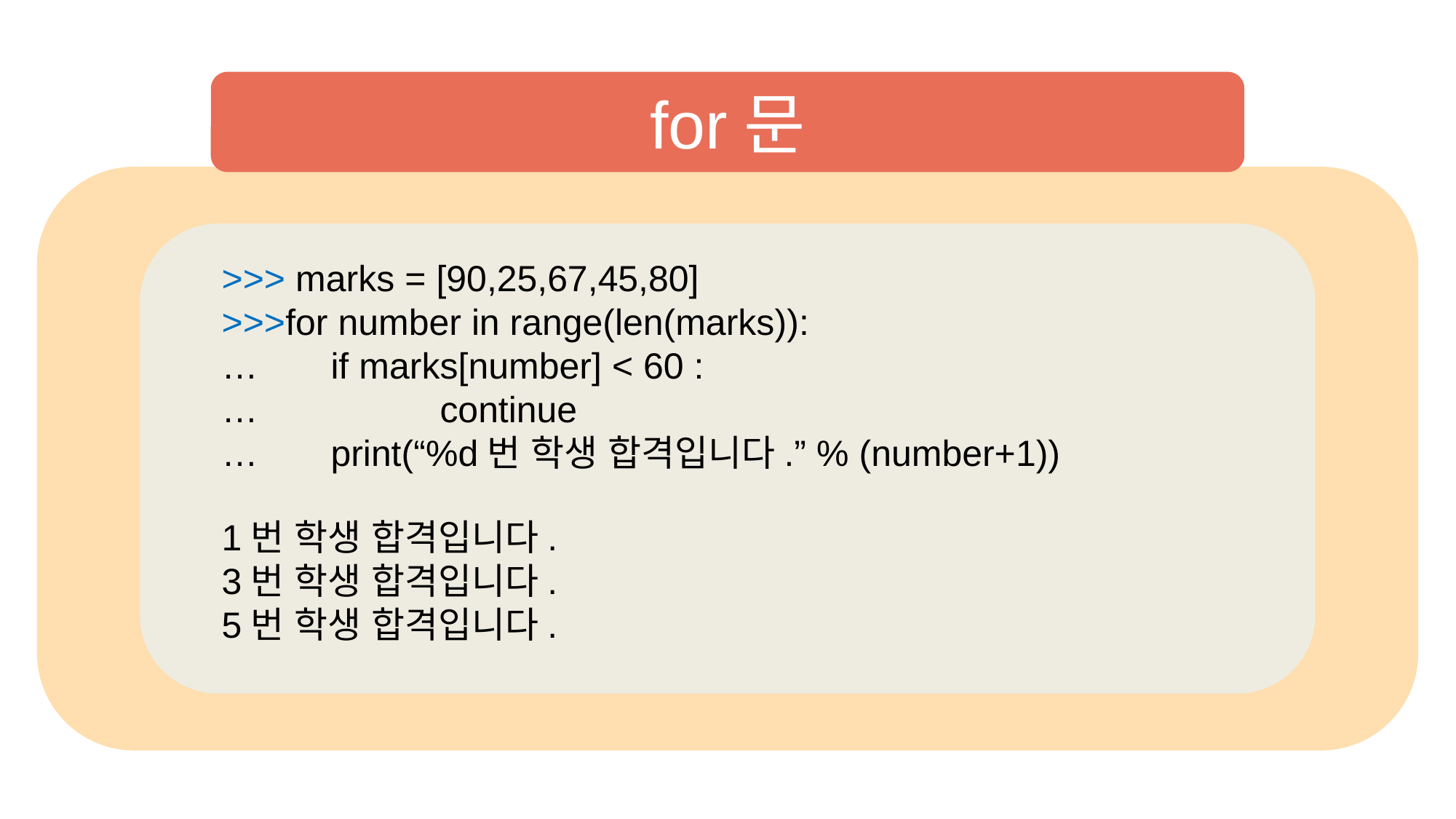

for문

>>> marks = [90,25,67,45,80]
>>>for number in range(len(marks)):
…	if marks[number] < 60 :
…		continue
…	print(“%d번 학생 합격입니다.” % (number+1))

1번 학생 합격입니다.
3번 학생 합격입니다.
5번 학생 합격입니다.